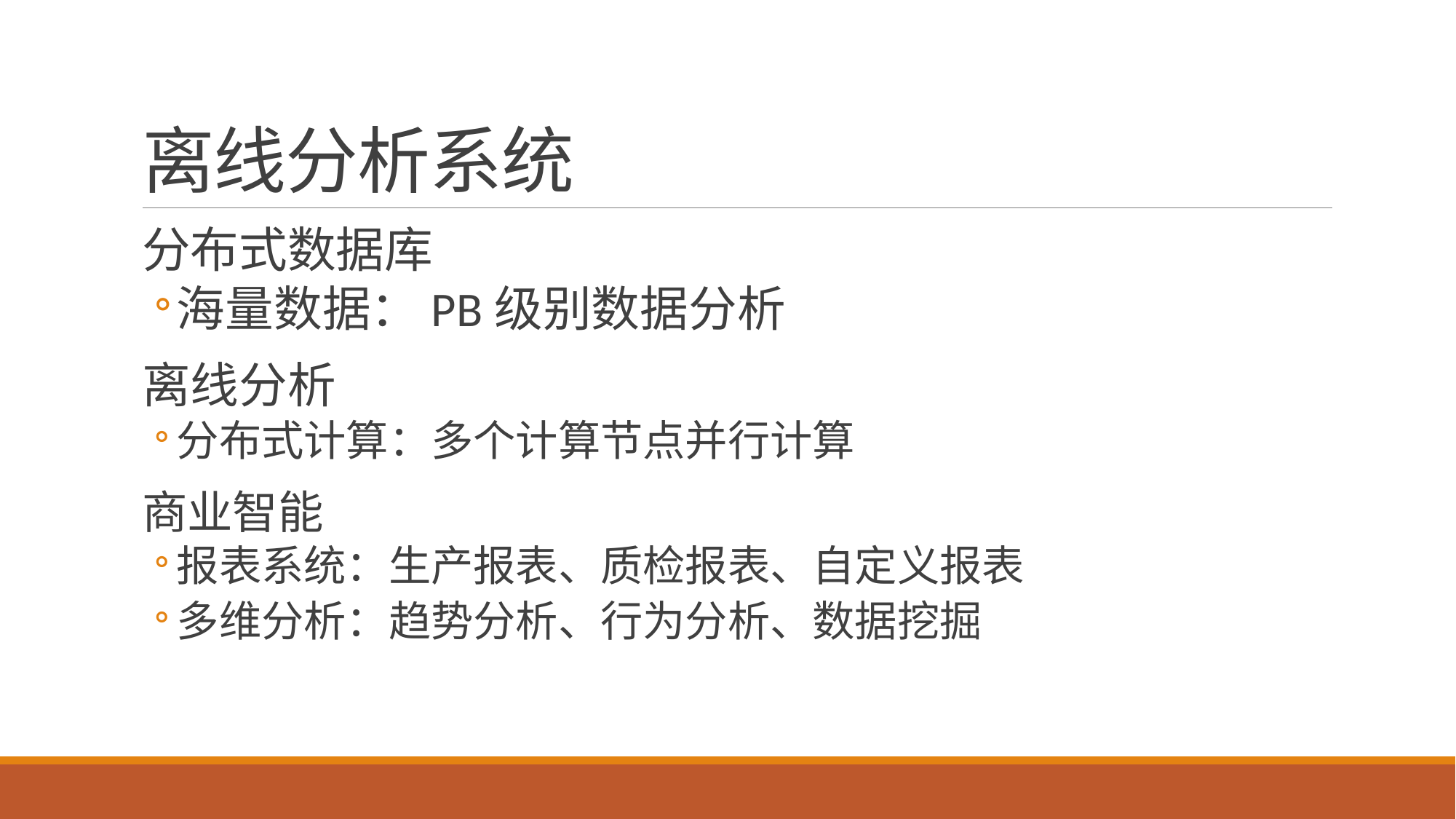

# 离线分析系统
分布式数据库
海量数据：PB级别数据分析
离线分析
分布式计算：多个计算节点并行计算
商业智能
报表系统：生产报表、质检报表、自定义报表
多维分析：趋势分析、行为分析、数据挖掘